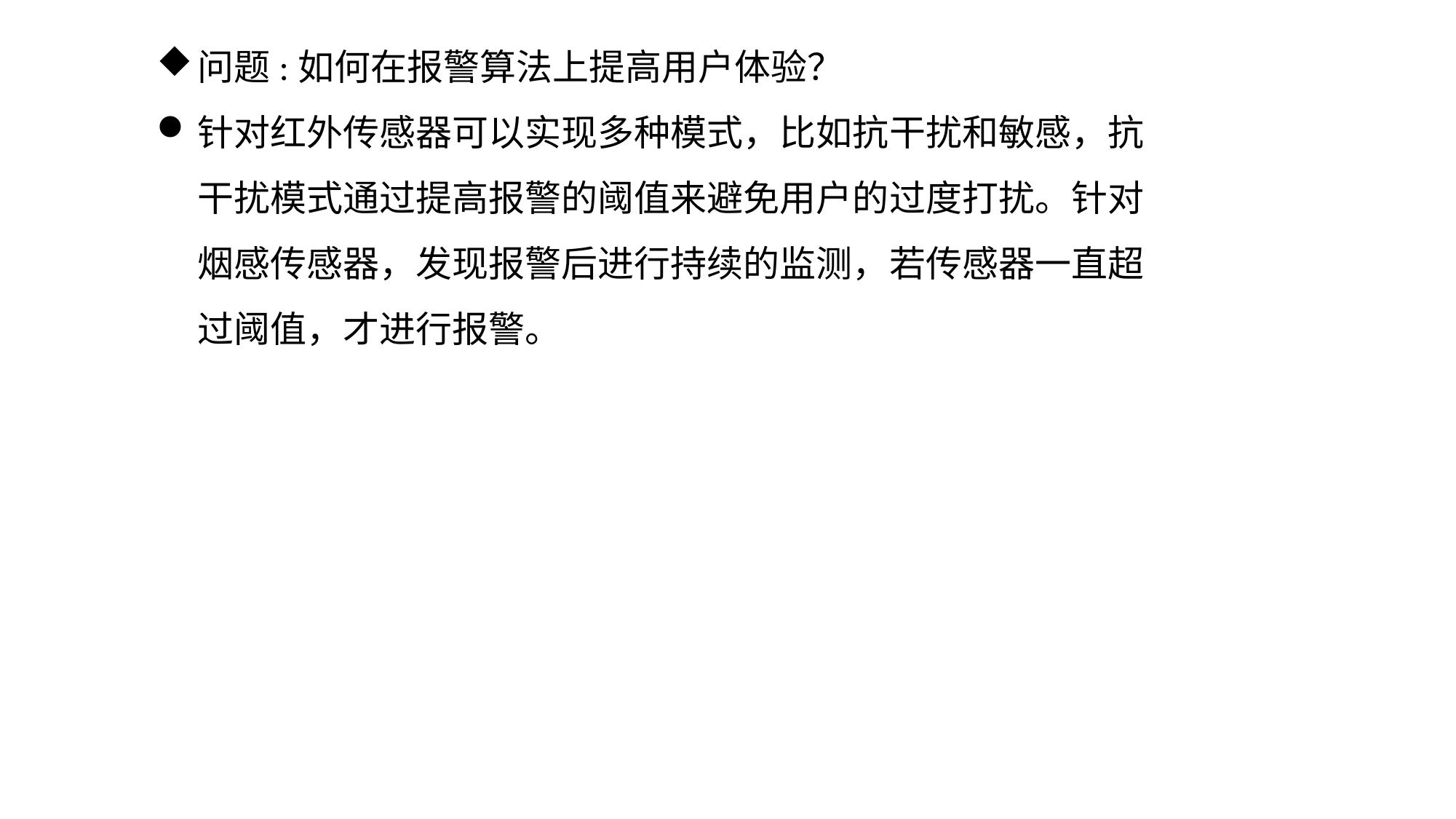

问题:如何在报警算法上提高用户体验？
针对红外传感器可以实现多种模式，比如抗干扰和敏感，抗干扰模式通过提高报警的阈值来避免用户的过度打扰。针对烟感传感器，发现报警后进行持续的监测，若传感器一直超过阈值，才进行报警。